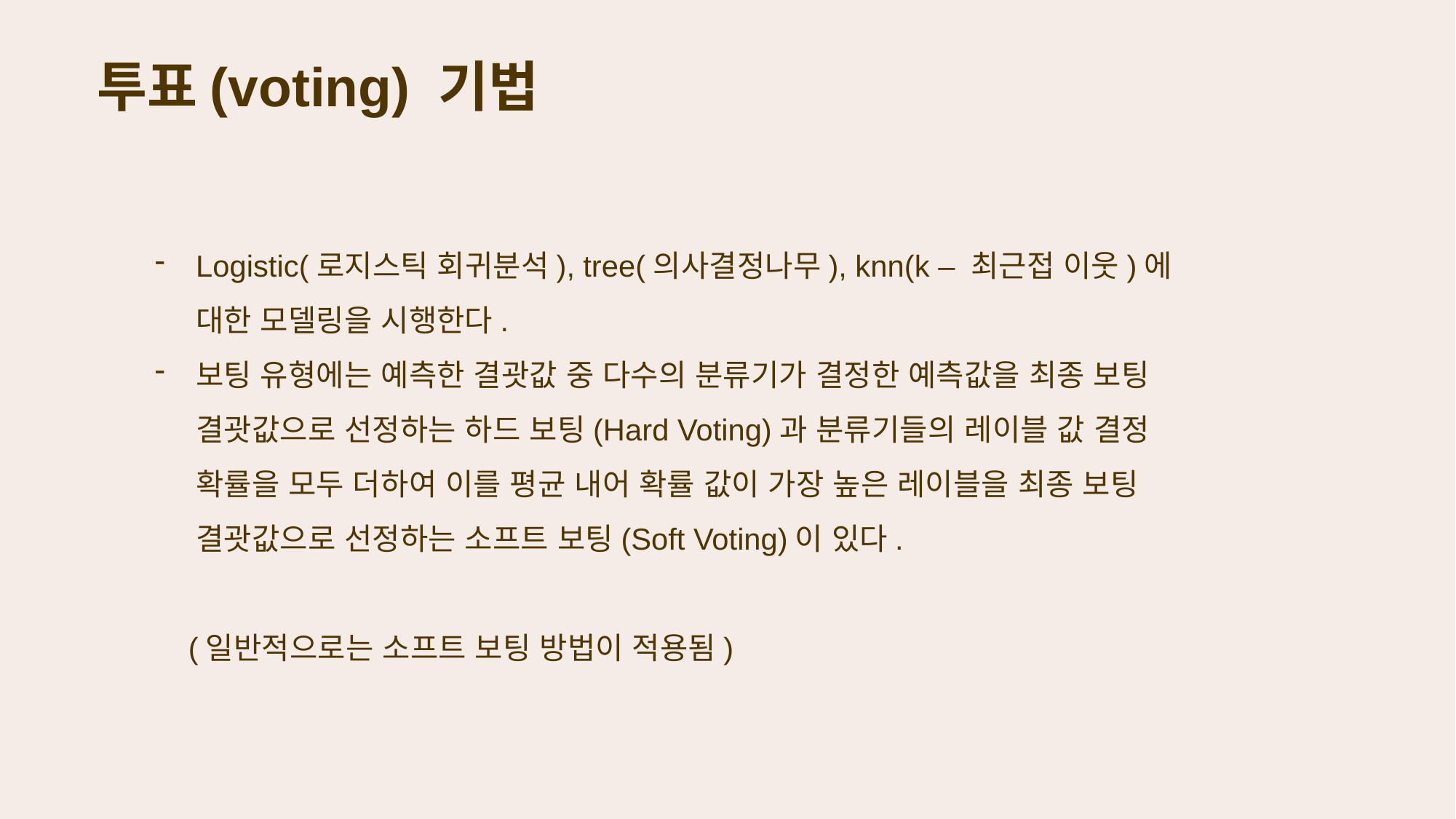

투표(voting) 기법
Logistic(로지스틱 회귀분석), tree(의사결정나무), knn(k – 최근접 이웃)에 대한 모델링을 시행한다.
보팅 유형에는 예측한 결괏값 중 다수의 분류기가 결정한 예측값을 최종 보팅 결괏값으로 선정하는 하드 보팅(Hard Voting)과 분류기들의 레이블 값 결정 확률을 모두 더하여 이를 평균 내어 확률 값이 가장 높은 레이블을 최종 보팅 결괏값으로 선정하는 소프트 보팅(Soft Voting)이 있다.

    (일반적으로는 소프트 보팅 방법이 적용됨)